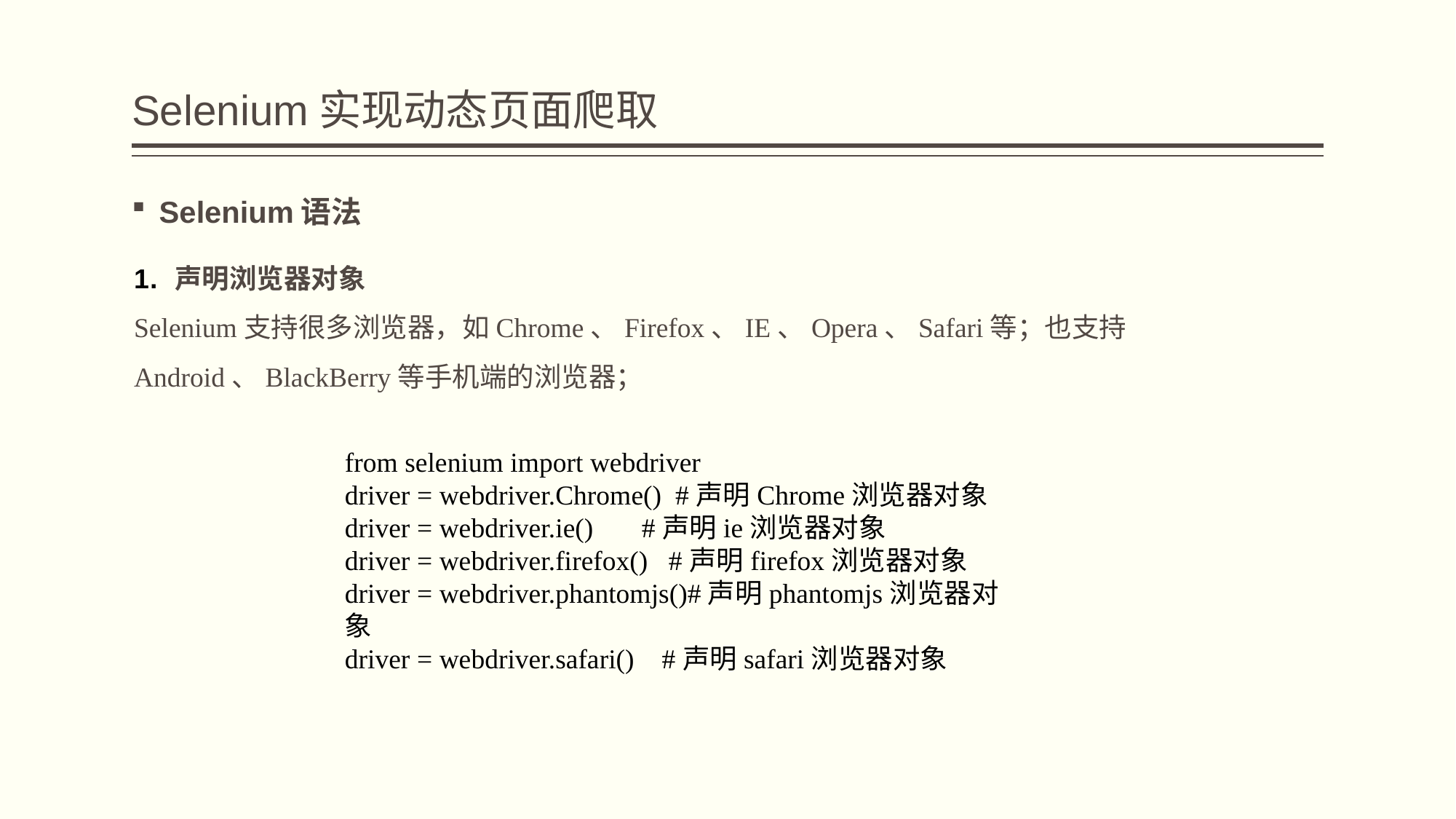

# Selenium实现动态页面爬取
Selenium语法
声明浏览器对象
Selenium支持很多浏览器，如Chrome、Firefox、IE、Opera、Safari等；也支持Android、BlackBerry等手机端的浏览器；
from selenium import webdriver
driver = webdriver.Chrome()  #声明Chrome浏览器对象
driver = webdriver.ie()       #声明ie浏览器对象
driver = webdriver.firefox()   #声明firefox浏览器对象
driver = webdriver.phantomjs()#声明phantomjs浏览器对象
driver = webdriver.safari()    #声明safari浏览器对象